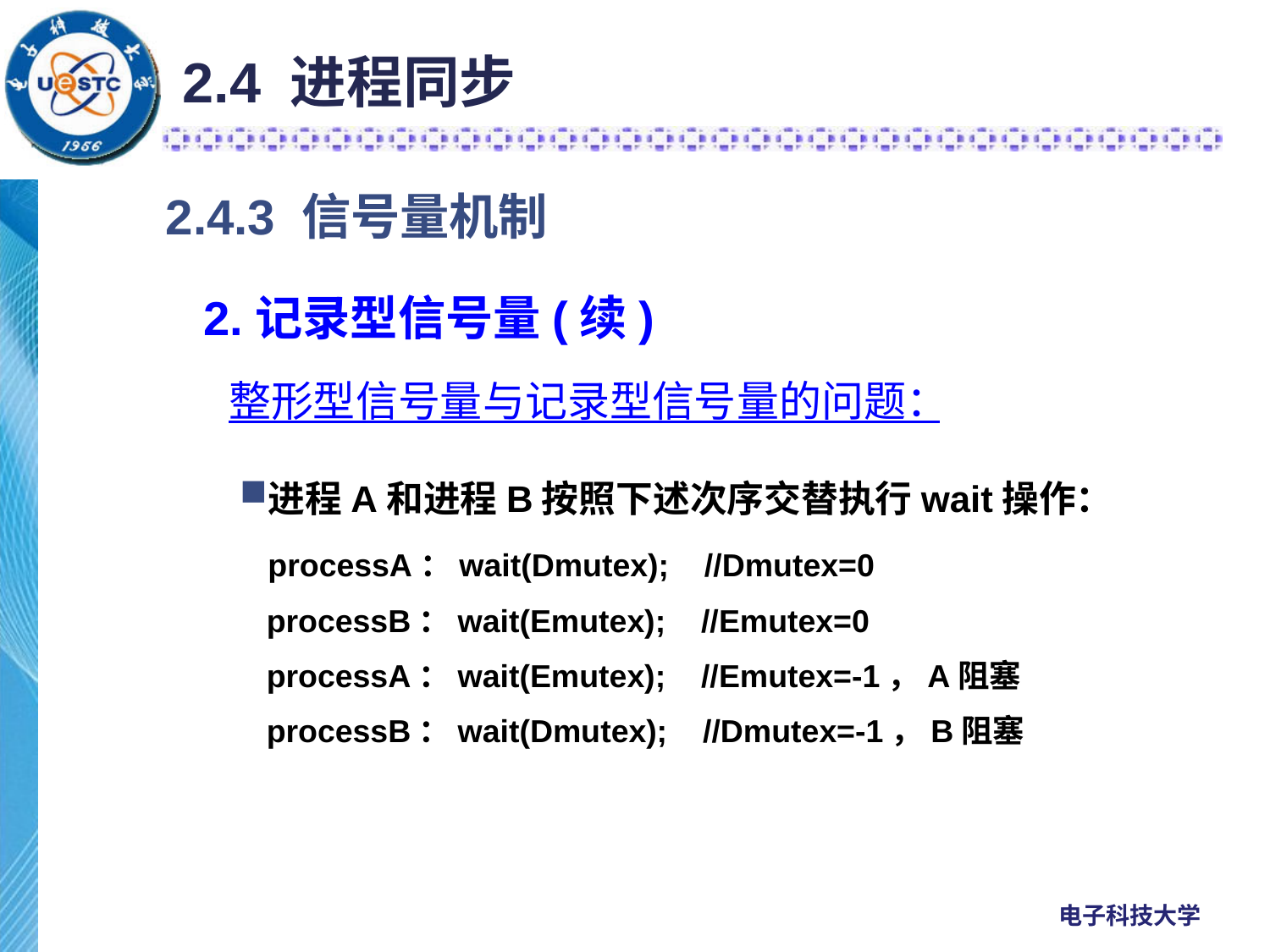

2.4 进程同步
2.4.3 信号量机制

2.记录型信号量(续)
整形型信号量与记录型信号量的问题：
进程A和进程B按照下述次序交替执行wait操作：
   processA：wait(Dmutex);    //Dmutex=0
   processB：wait(Emutex);    //Emutex=0
   processA：wait(Emutex);    //Emutex=-1，A阻塞
   processB：wait(Dmutex);    //Dmutex=-1，B阻塞